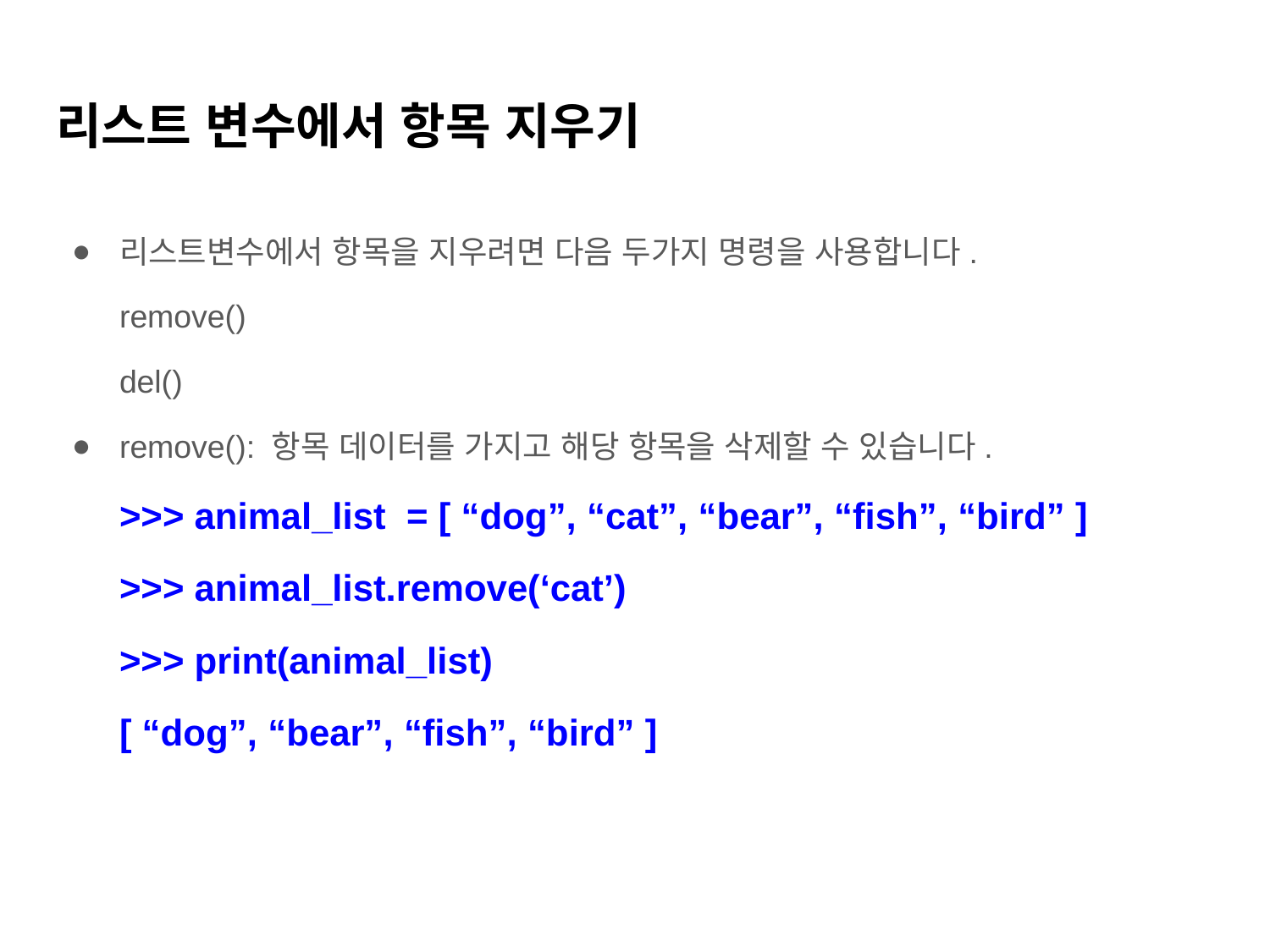

# 리스트 변수에서 항목 지우기
리스트변수에서 항목을 지우려면 다음 두가지 명령을 사용합니다.
remove()
del()
remove(): 항목 데이터를 가지고 해당 항목을 삭제할 수 있습니다.
>>> animal_list  = [ “dog”, “cat”, “bear”, “fish”, “bird” ]
>>> animal_list.remove(‘cat’)
>>> print(animal_list)
[ “dog”, “bear”, “fish”, “bird” ]